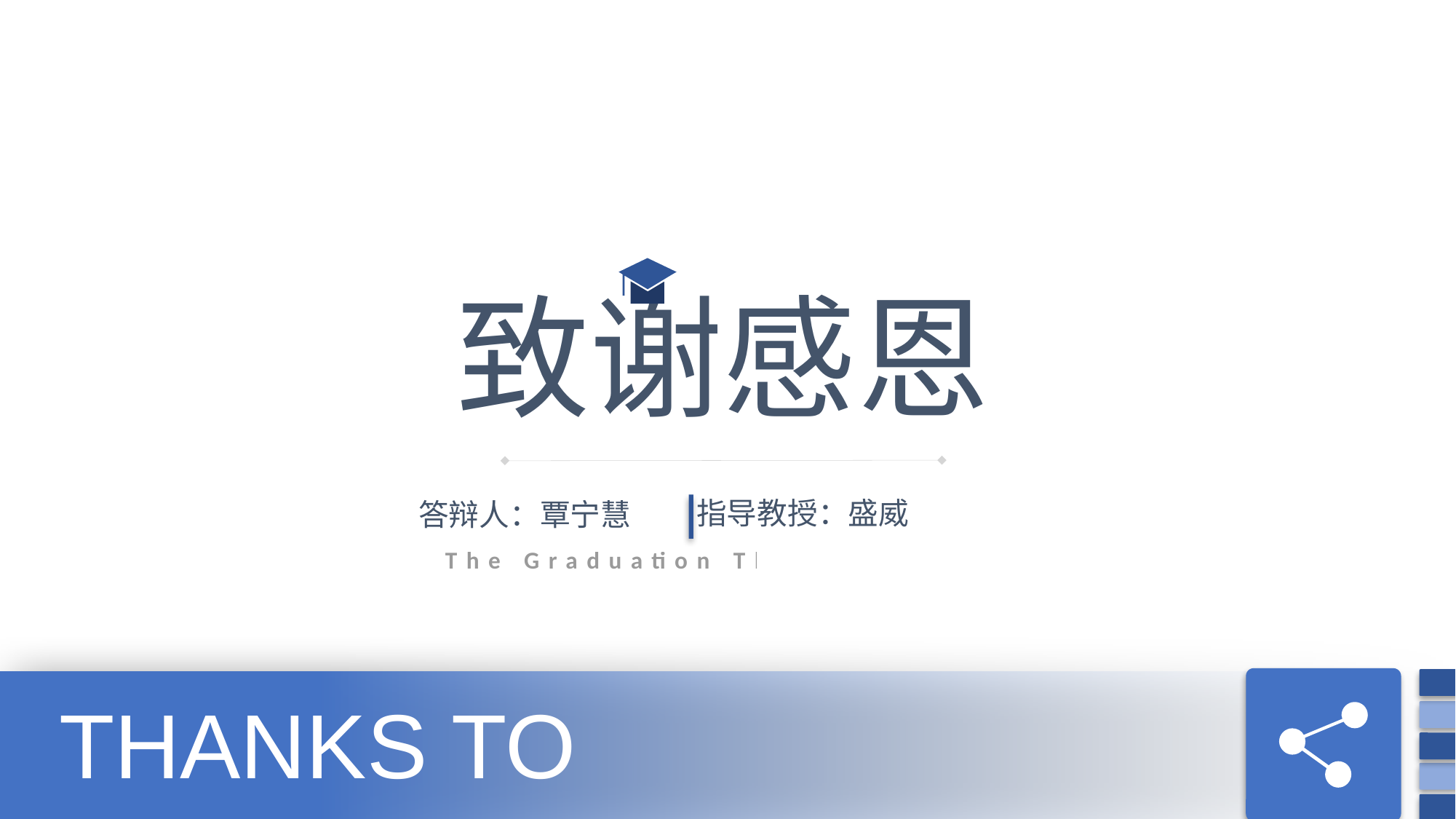

致谢感恩
指导教授：盛威
答辩人：覃宁慧

The Graduation Thesis Defense

THANKS TO